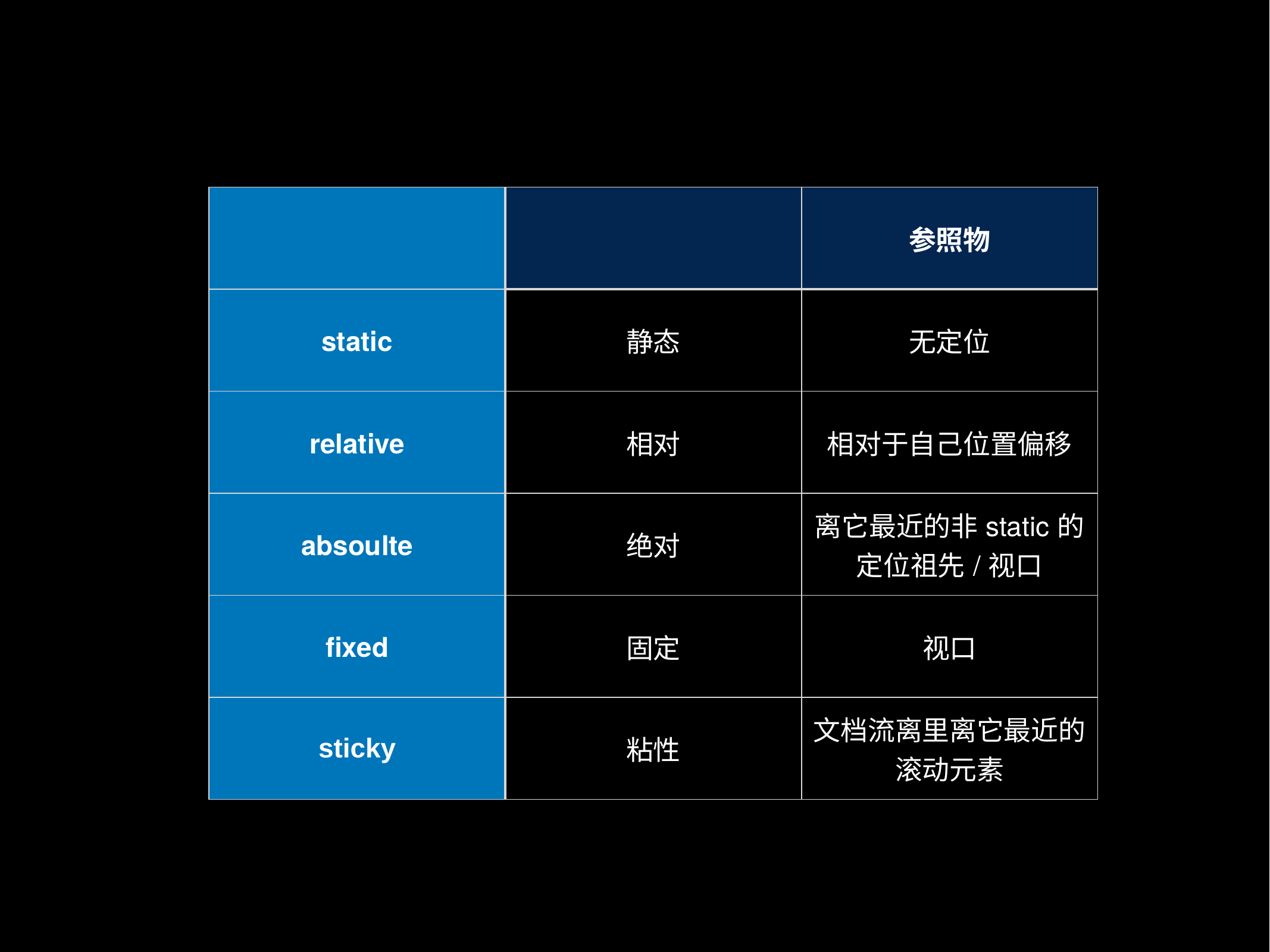

|  |  | 参照物 |
| --- | --- | --- |
| static | 静态 | 无定位 |
| relative | 相对 | 相对于自己位置偏移 |
| absoulte | 绝对 | 离它最近的非static的定位祖先/视口 |
| fixed | 固定 | 视口 |
| sticky | 粘性 | 文档流离里离它最近的滚动元素 |